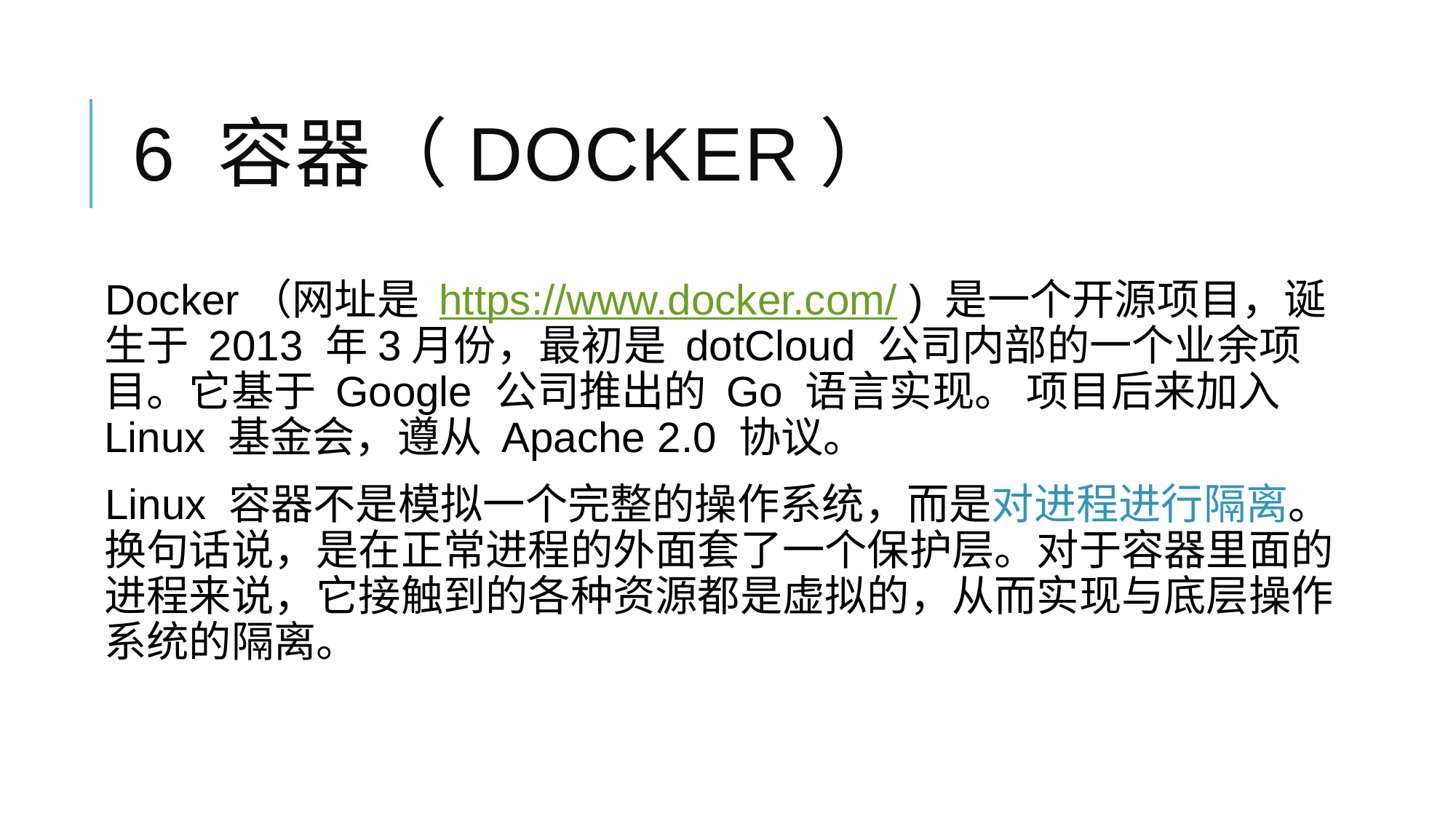

# 6 容器（Docker）
Docker（网址是 https://www.docker.com/ ) 是一个开源项目，诞生于 2013 年3月份，最初是 dotCloud 公司内部的一个业余项目。它基于 Google 公司推出的 Go 语言实现。 项目后来加入 Linux 基金会，遵从 Apache 2.0 协议。
Linux 容器不是模拟一个完整的操作系统，而是对进程进行隔离。换句话说，是在正常进程的外面套了一个保护层。对于容器里面的进程来说，它接触到的各种资源都是虚拟的，从而实现与底层操作系统的隔离。